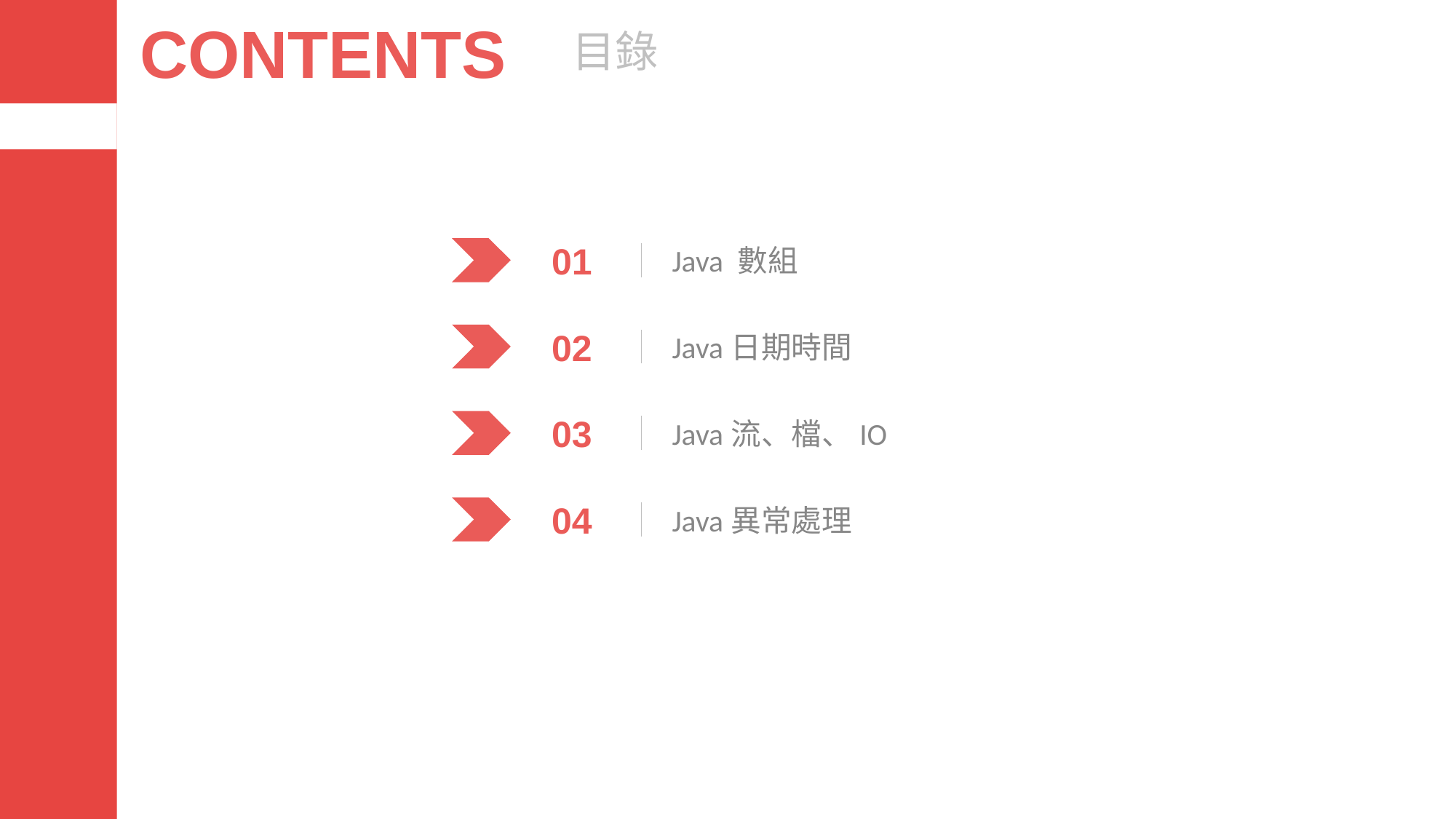

CONTENTS
目錄
01
Java 數組

02
Java日期時間

03
Java流、檔、IO

04
Java異常處理